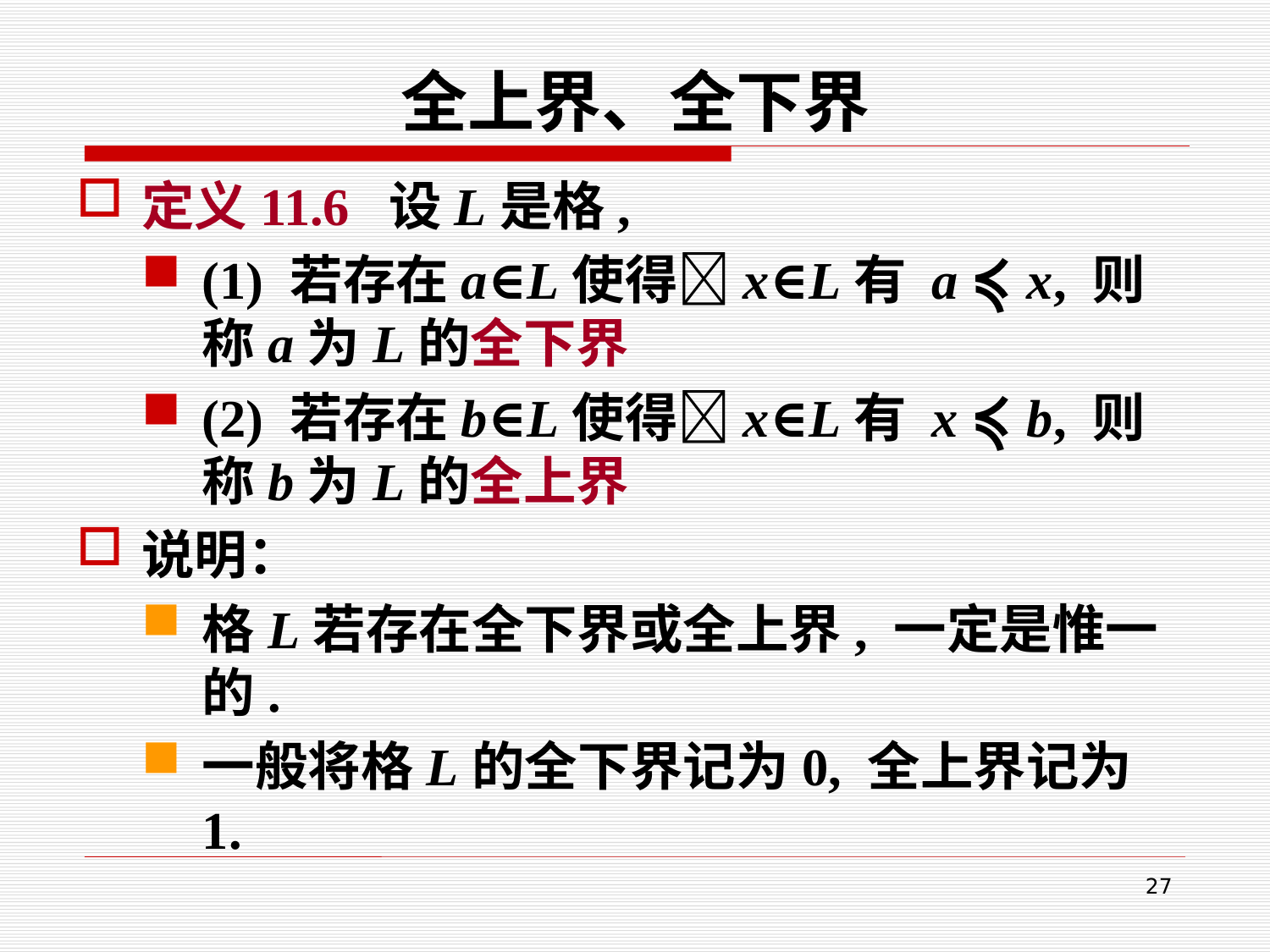

# 全上界、全下界
定义11.6  设L是格,
(1) 若存在a∈L使得∀x∈L有 a ≼ x, 则称a为L的全下界
(2) 若存在b∈L使得∀x∈L有 x ≼ b, 则称b为L的全上界
说明：
格L若存在全下界或全上界, 一定是惟一的.
一般将格L的全下界记为0, 全上界记为1.

27